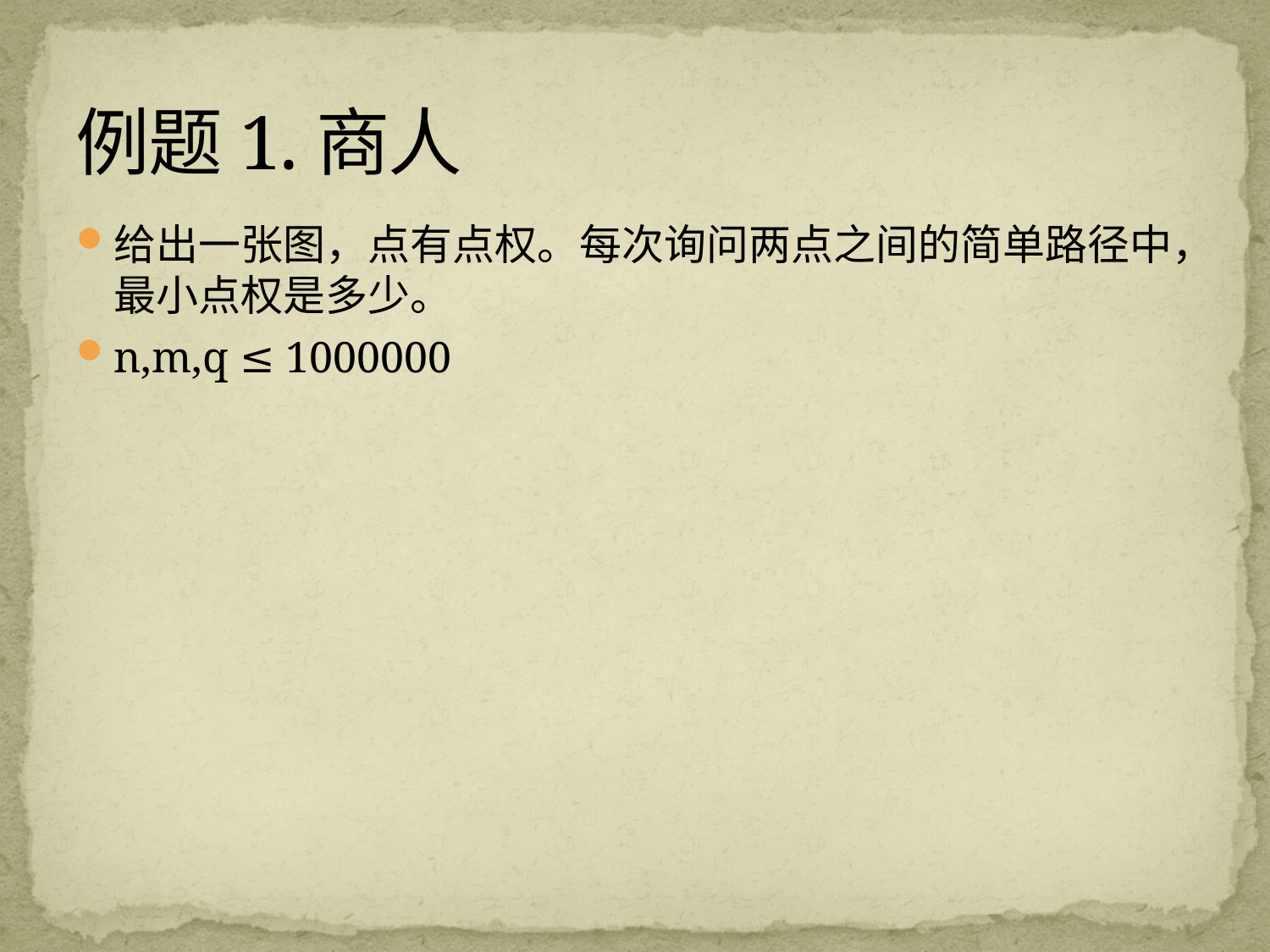

# 例题1.商人
给出一张图，点有点权。每次询问两点之间的简单路径中，最小点权是多少。
n,m,q ≤ 1000000